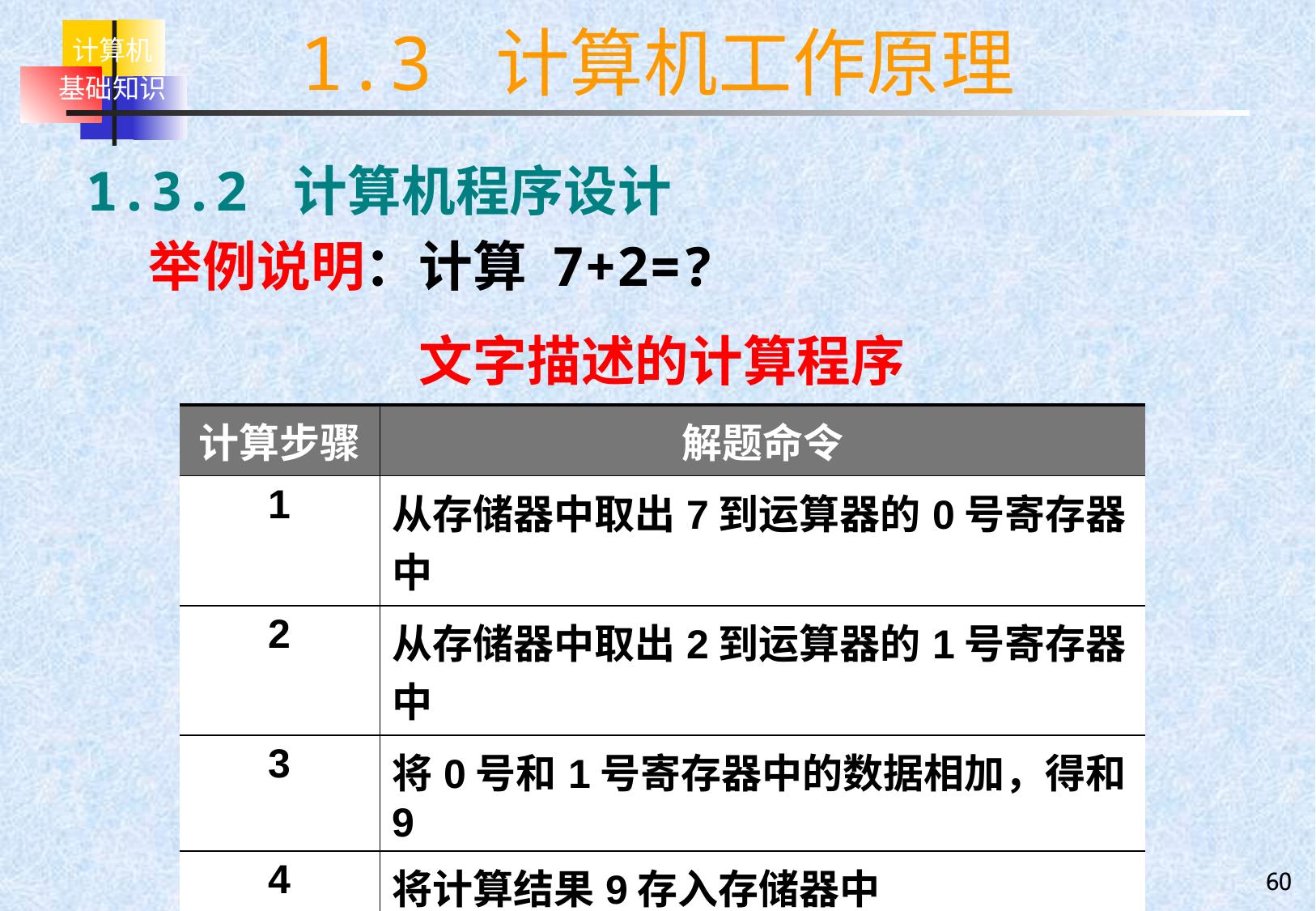

# 1.3 计算机工作原理
1.3.2 计算机程序设计
    举例说明：计算 7+2=?
文字描述的计算程序
| 计算步骤 | 解题命令 |
| --- | --- |
| 1 | 从存储器中取出7到运算器的0号寄存器中 |
| 2 | 从存储器中取出2到运算器的1号寄存器中 |
| 3 | 将0号和1号寄存器中的数据相加，得和9 |
| 4 | 将计算结果9存入存储器中 |
| 5 | 在输出设备中打印计算结果9 |
| 6 | 停机 |
60